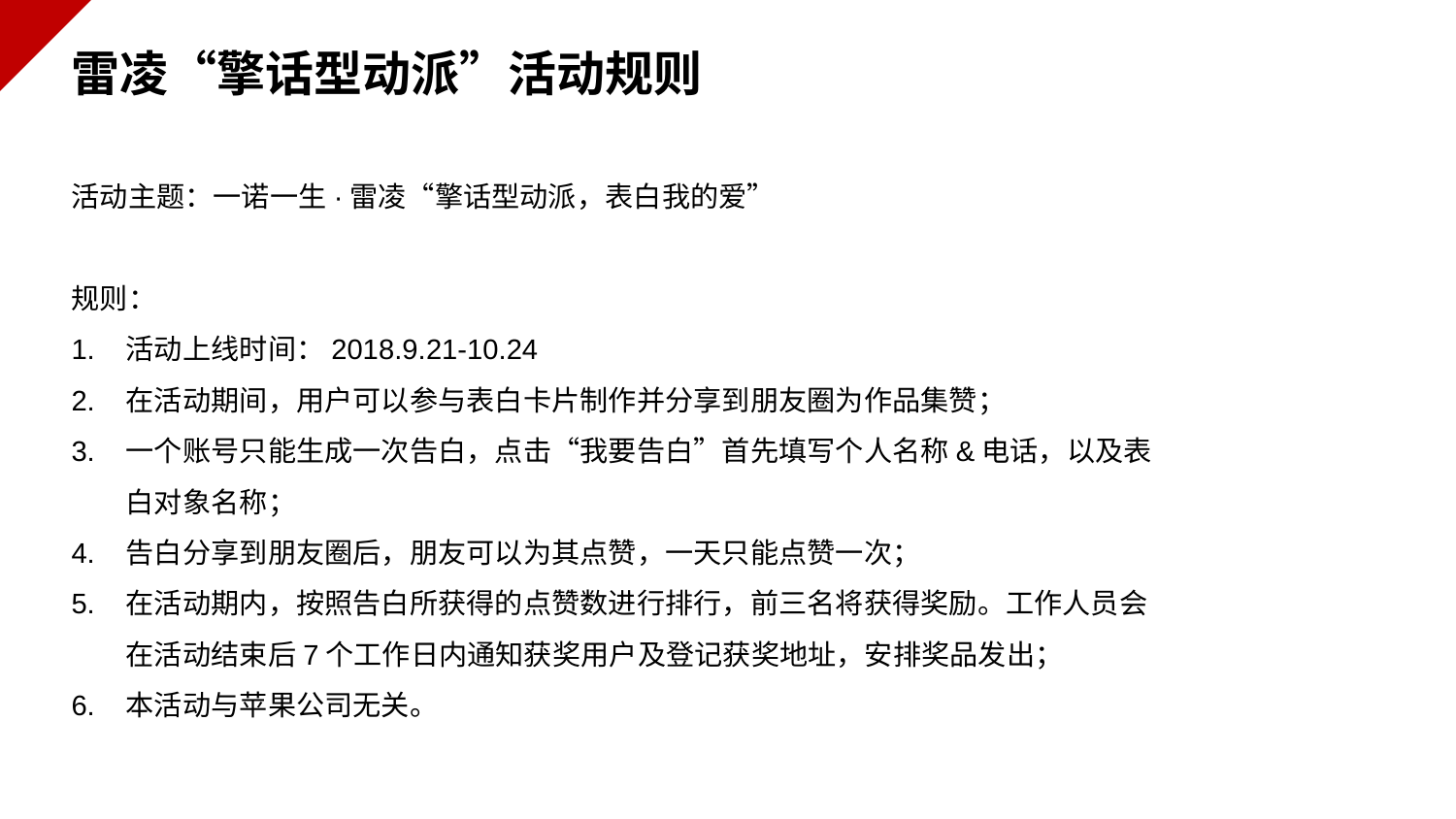

雷凌“擎话型动派”活动规则
活动主题：一诺一生·雷凌“擎话型动派，表白我的爱”

规则：
活动上线时间：2018.9.21-10.24
在活动期间，用户可以参与表白卡片制作并分享到朋友圈为作品集赞；
一个账号只能生成一次告白，点击“我要告白”首先填写个人名称&电话，以及表白对象名称；
告白分享到朋友圈后，朋友可以为其点赞，一天只能点赞一次；
在活动期内，按照告白所获得的点赞数进行排行，前三名将获得奖励。工作人员会在活动结束后7个工作日内通知获奖用户及登记获奖地址，安排奖品发出；
本活动与苹果公司⽆关。